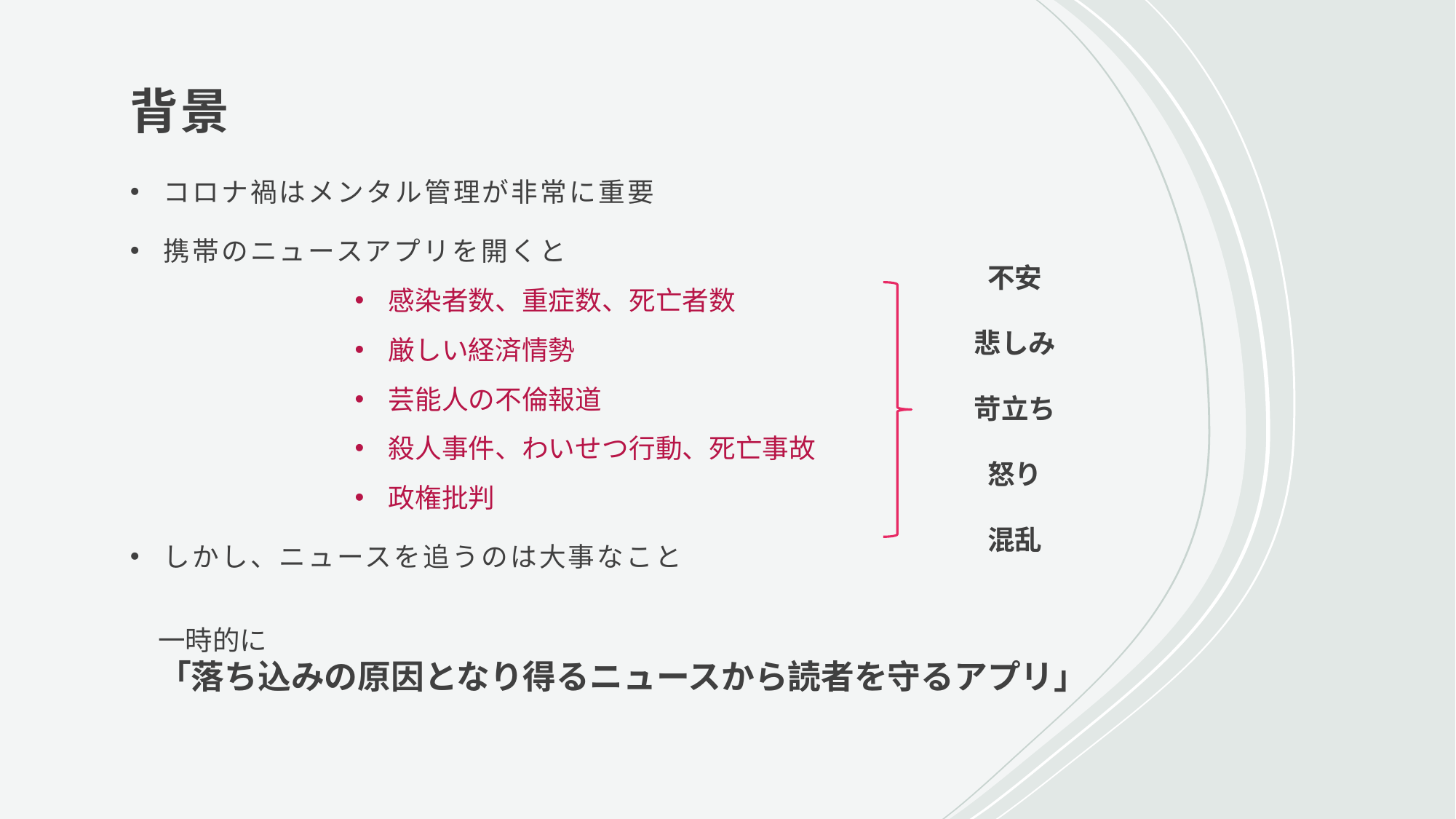

# 背景
コロナ禍はメンタル管理が非常に重要
携帯のニュースアプリを開くと
感染者数、重症数、死亡者数
厳しい経済情勢
芸能人の不倫報道
殺人事件、わいせつ行動、死亡事故
政権批判
しかし、ニュースを追うのは大事なこと
不安

悲しみ

苛立ち

怒り

混乱

一時的に
「落ち込みの原因となり得るニュースから読者を守るアプリ」